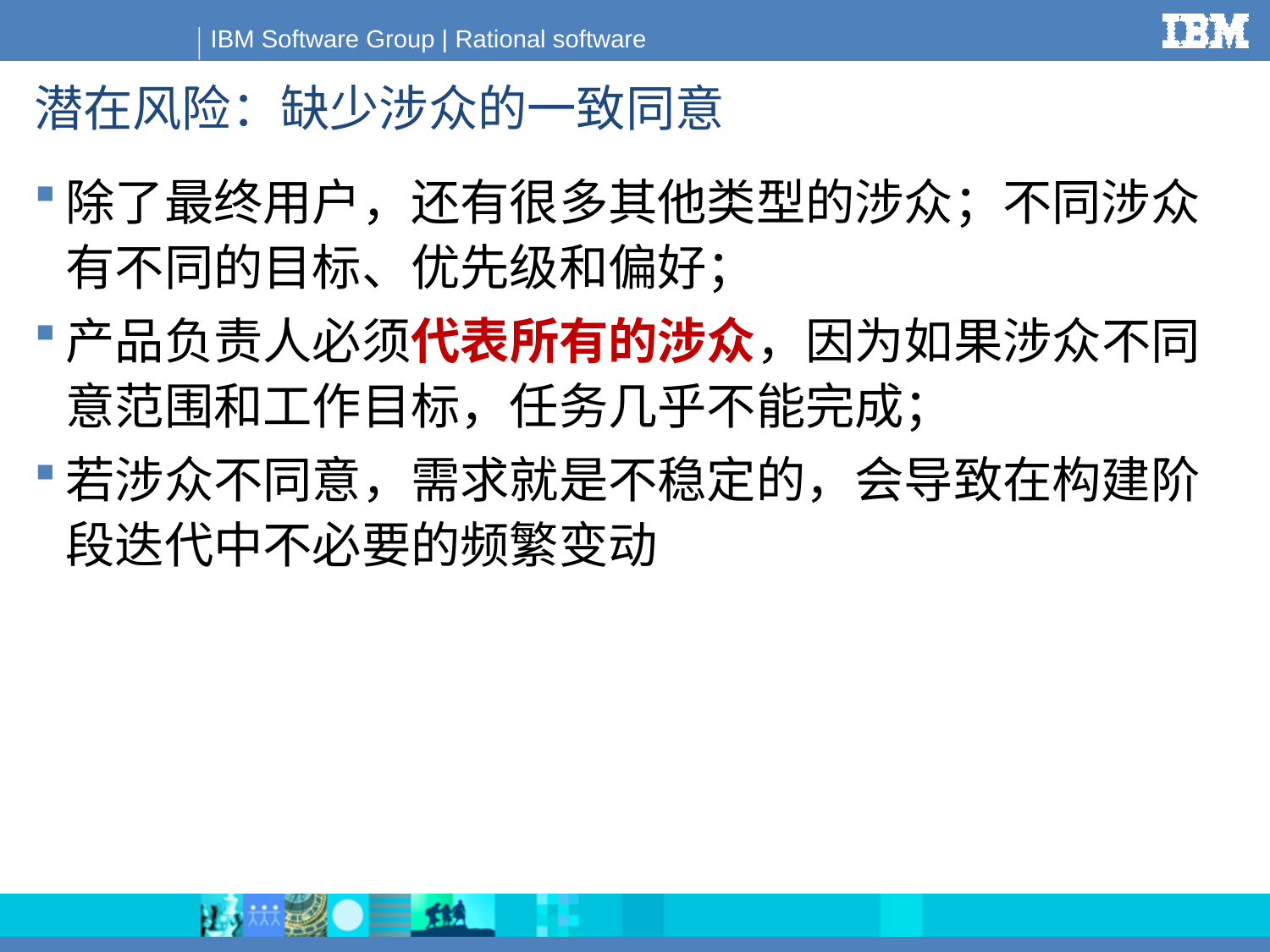

# 潜在风险：缺少涉众的一致同意
除了最终用户，还有很多其他类型的涉众；不同涉众有不同的目标、优先级和偏好；
产品负责人必须代表所有的涉众，因为如果涉众不同意范围和工作目标，任务几乎不能完成；
若涉众不同意，需求就是不稳定的，会导致在构建阶段迭代中不必要的频繁变动